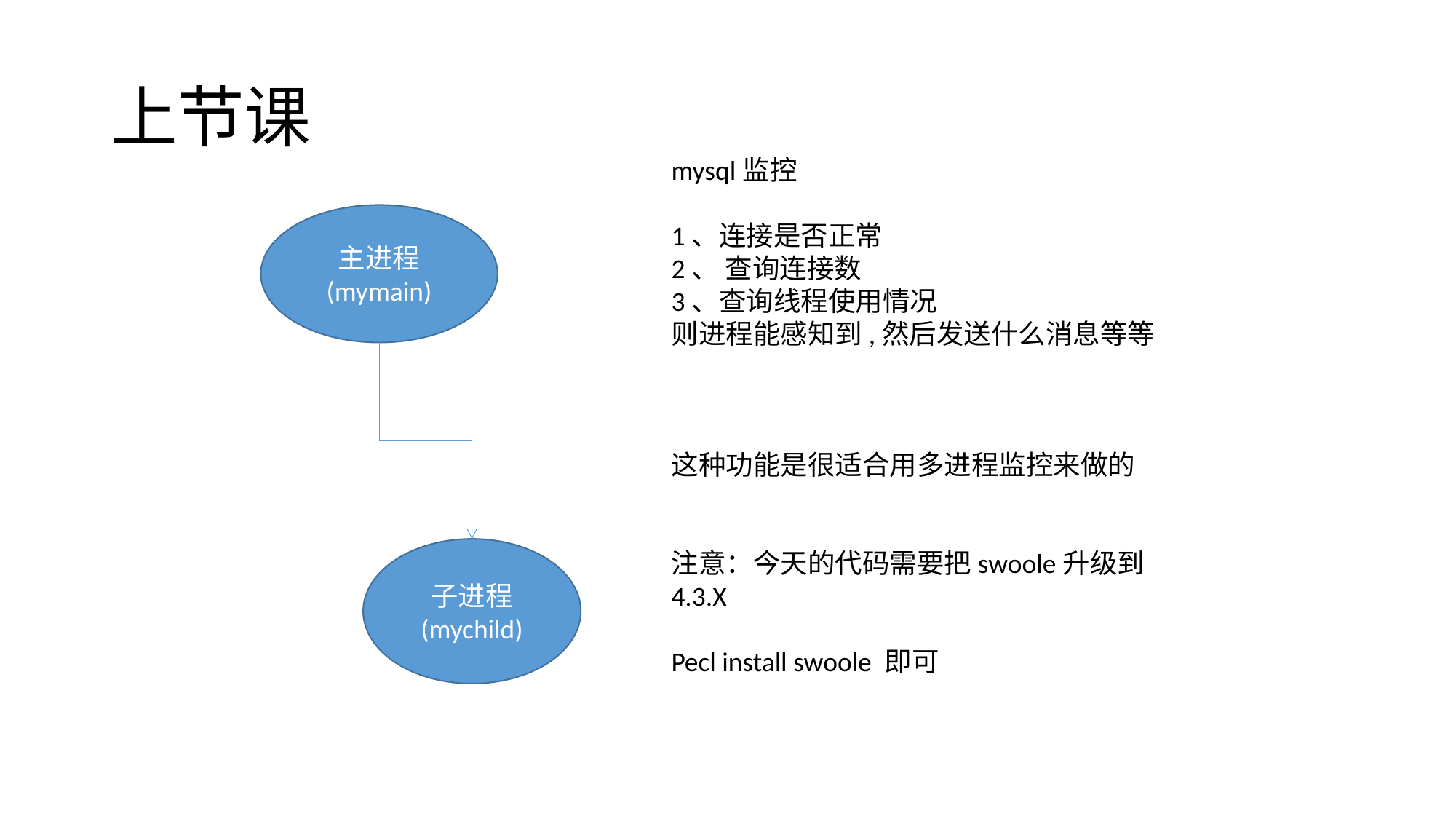

# 上节课
mysql监控

1、连接是否正常
2、 查询连接数
3、查询线程使用情况
则进程能感知到,然后发送什么消息等等

这种功能是很适合用多进程监控来做的

注意：今天的代码需要把swoole升级到4.3.X

Pecl install swoole 即可
主进程
(mymain)
子进程
(mychild)